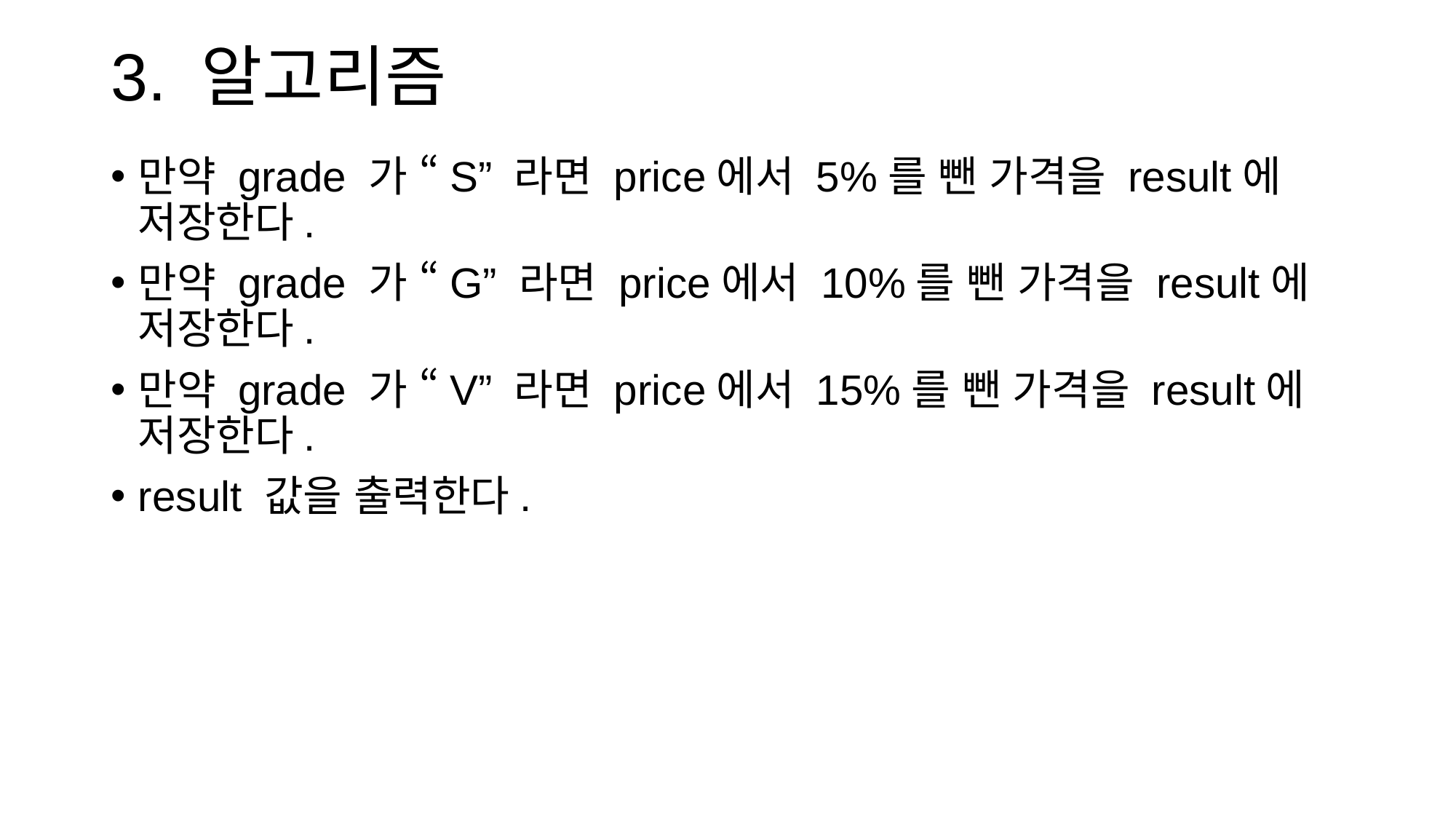

# 3. 알고리즘
만약 grade 가 “S” 라면 price에서 5%를 뺀 가격을 result에 저장한다.
만약 grade 가 “G” 라면 price에서 10%를 뺀 가격을 result에 저장한다.
만약 grade 가 “V” 라면 price에서 15%를 뺀 가격을 result에 저장한다.
result 값을 출력한다.